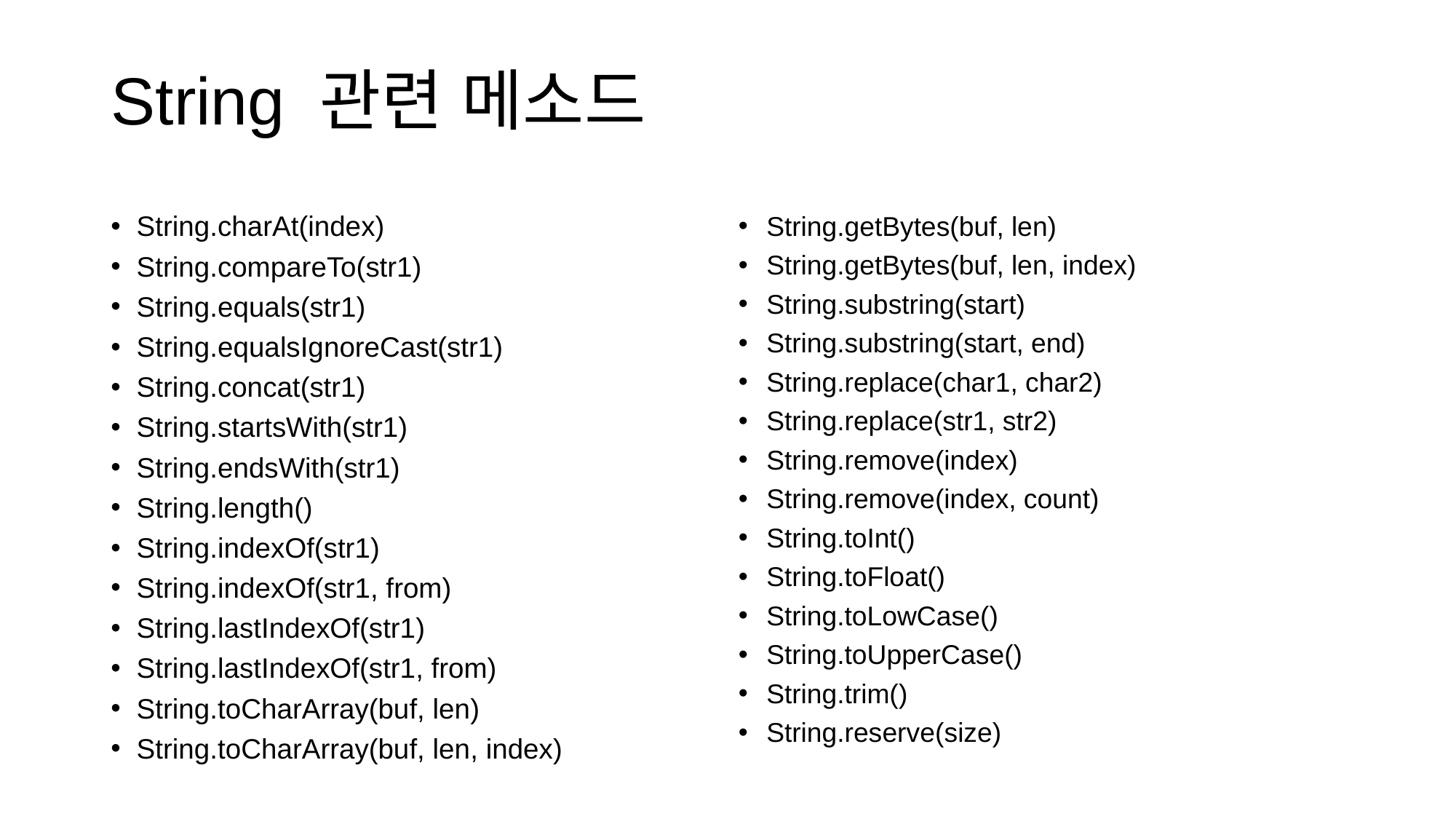

# String 관련 메소드
String.charAt(index)
String.compareTo(str1)
String.equals(str1)
String.equalsIgnoreCast(str1)
String.concat(str1)
String.startsWith(str1)
String.endsWith(str1)
String.length()
String.indexOf(str1)
String.indexOf(str1, from)
String.lastIndexOf(str1)
String.lastIndexOf(str1, from)
String.toCharArray(buf, len)
String.toCharArray(buf, len, index)

String.getBytes(buf, len)
String.getBytes(buf, len, index)
String.substring(start)
String.substring(start, end)
String.replace(char1, char2)
String.replace(str1, str2)
String.remove(index)
String.remove(index, count)
String.toInt()
String.toFloat()
String.toLowCase()
String.toUpperCase()
String.trim()
String.reserve(size)